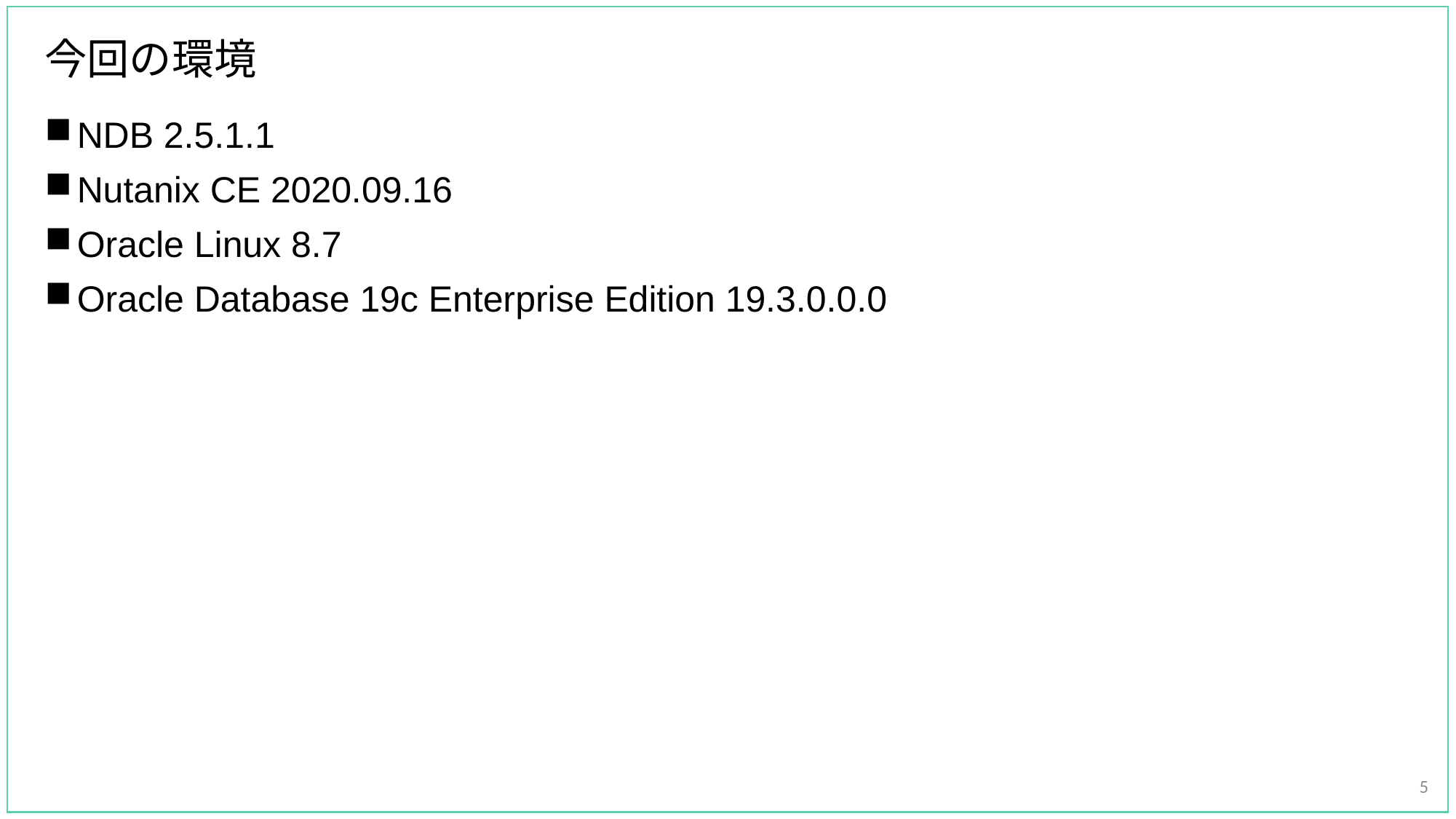

# 今回の環境
NDB 2.5.1.1
Nutanix CE 2020.09.16
Oracle Linux 8.7
Oracle Database 19c Enterprise Edition 19.3.0.0.0
5